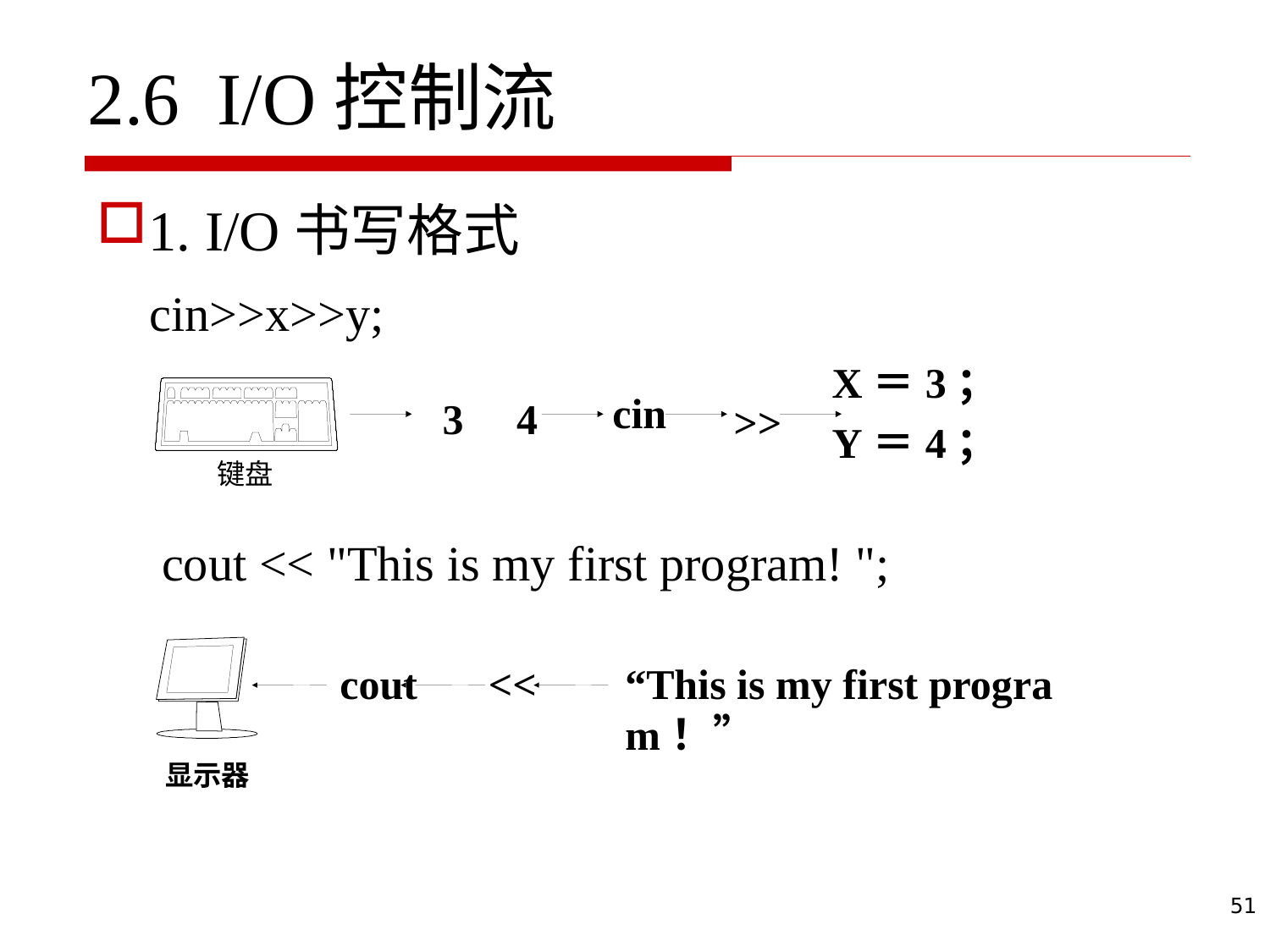

2.6  I/O控制流
1. I/O书写格式

    cin>>x>>y;

     cout << "This is my first program! ";

X＝3；

cin

3     4
>>

Y＝4；

键盘

cout
<<
“This is my first program！”

显示器
51